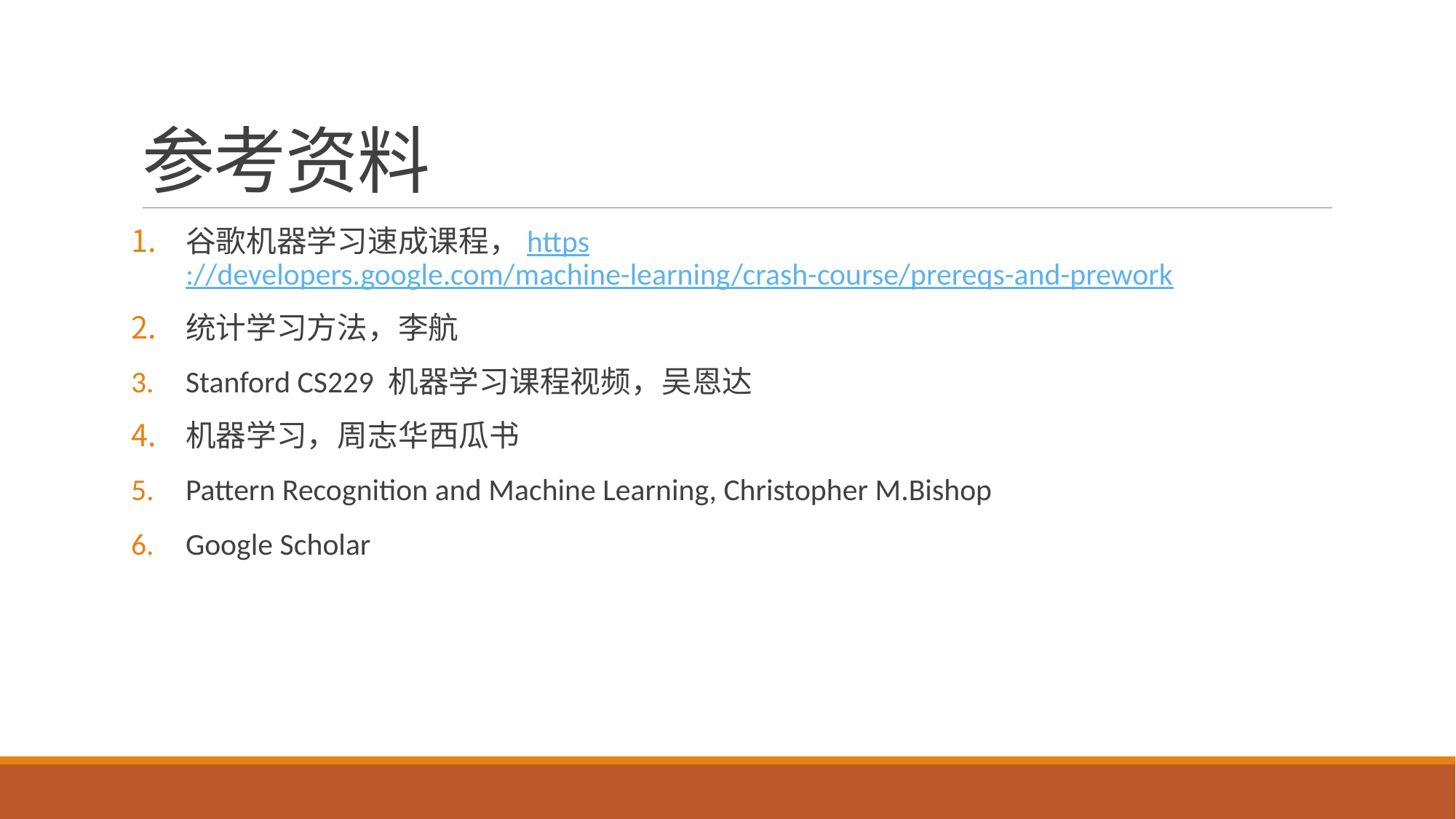

# 参考资料
谷歌机器学习速成课程，https://developers.google.com/machine-learning/crash-course/prereqs-and-prework
统计学习方法，李航
Stanford CS229 机器学习课程视频，吴恩达
机器学习，周志华西瓜书
Pattern Recognition and Machine Learning, Christopher M.Bishop
Google Scholar